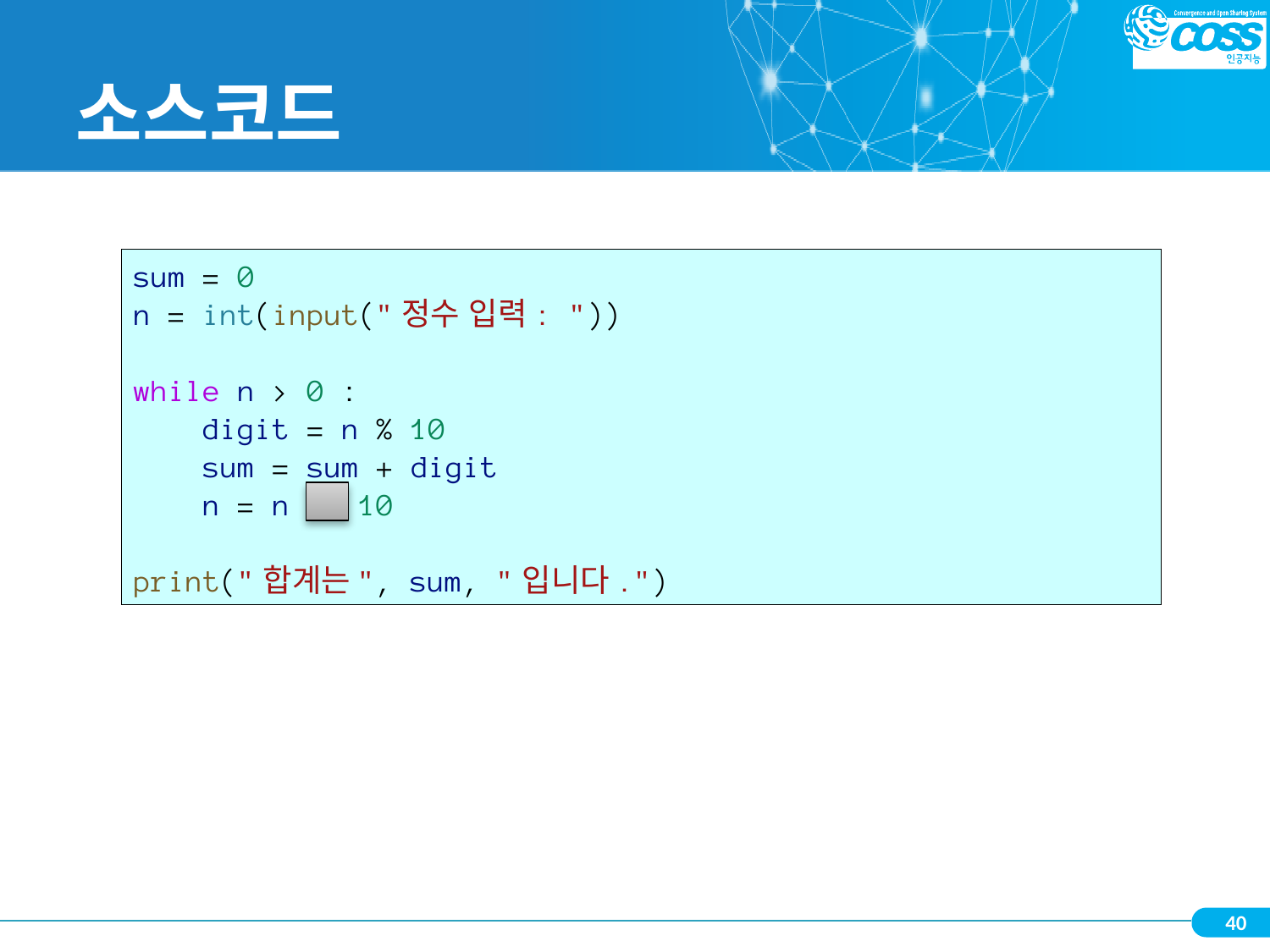

# 소스코드

sum = 0
n = int(input("정수 입력: "))
while n > 0 :
    digit = n % 10
    sum = sum + digit
    n = n // 10
print("합계는", sum, "입니다.")